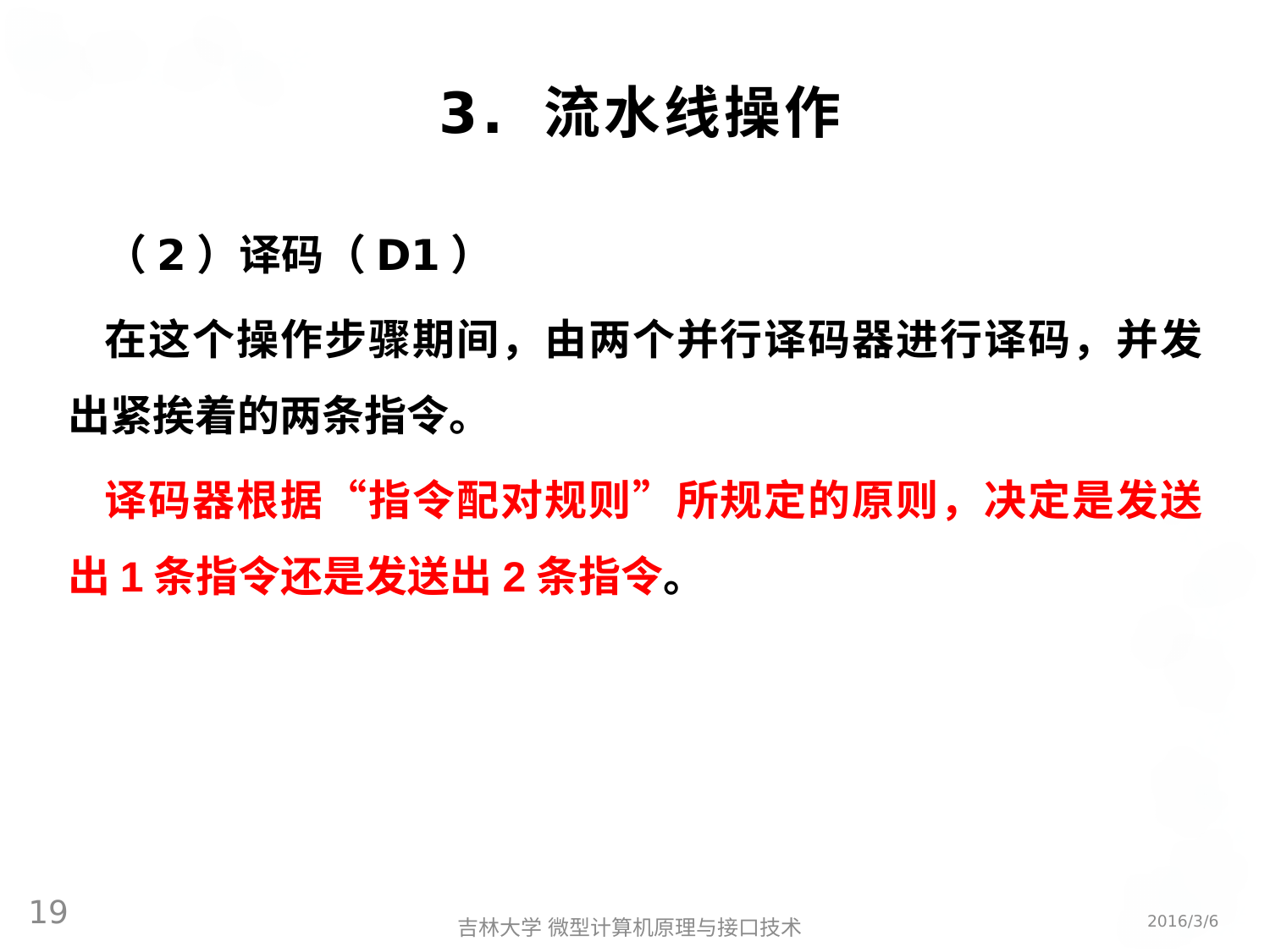

# 3. 流水线操作
（2）译码（D1）
在这个操作步骤期间，由两个并行译码器进行译码，并发出紧挨着的两条指令。
译码器根据“指令配对规则”所规定的原则，决定是发送出1条指令还是发送出2条指令。
19
2016/3/6
吉林大学 微型计算机原理与接口技术